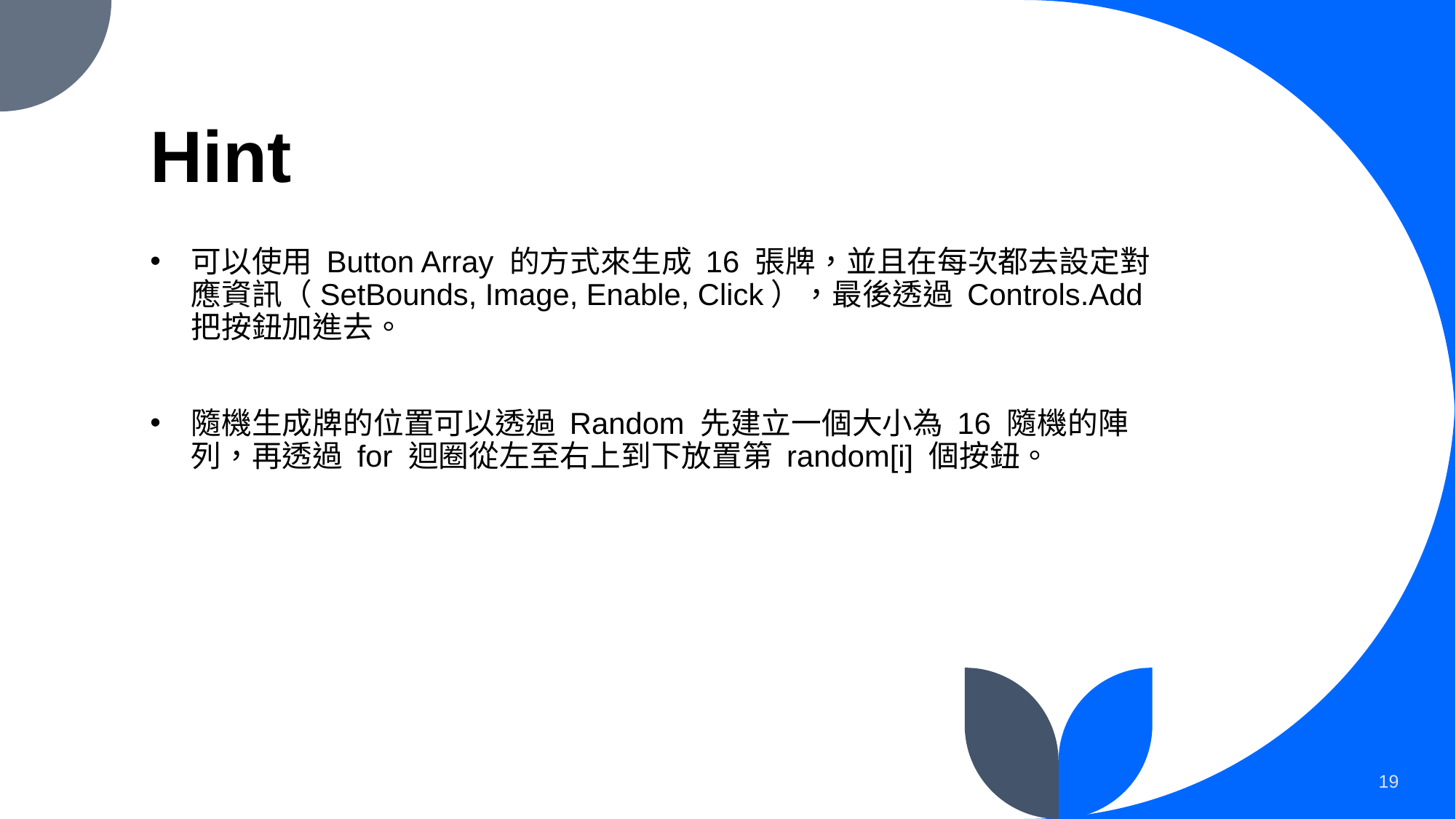

# Hint
可以使用 Button Array 的方式來生成 16 張牌，並且在每次都去設定對應資訊（SetBounds, Image, Enable, Click），最後透過 Controls.Add 把按鈕加進去。

隨機生成牌的位置可以透過 Random 先建立一個大小為 16 隨機的陣列，再透過 for 迴圈從左至右上到下放置第 random[i] 個按鈕。
19